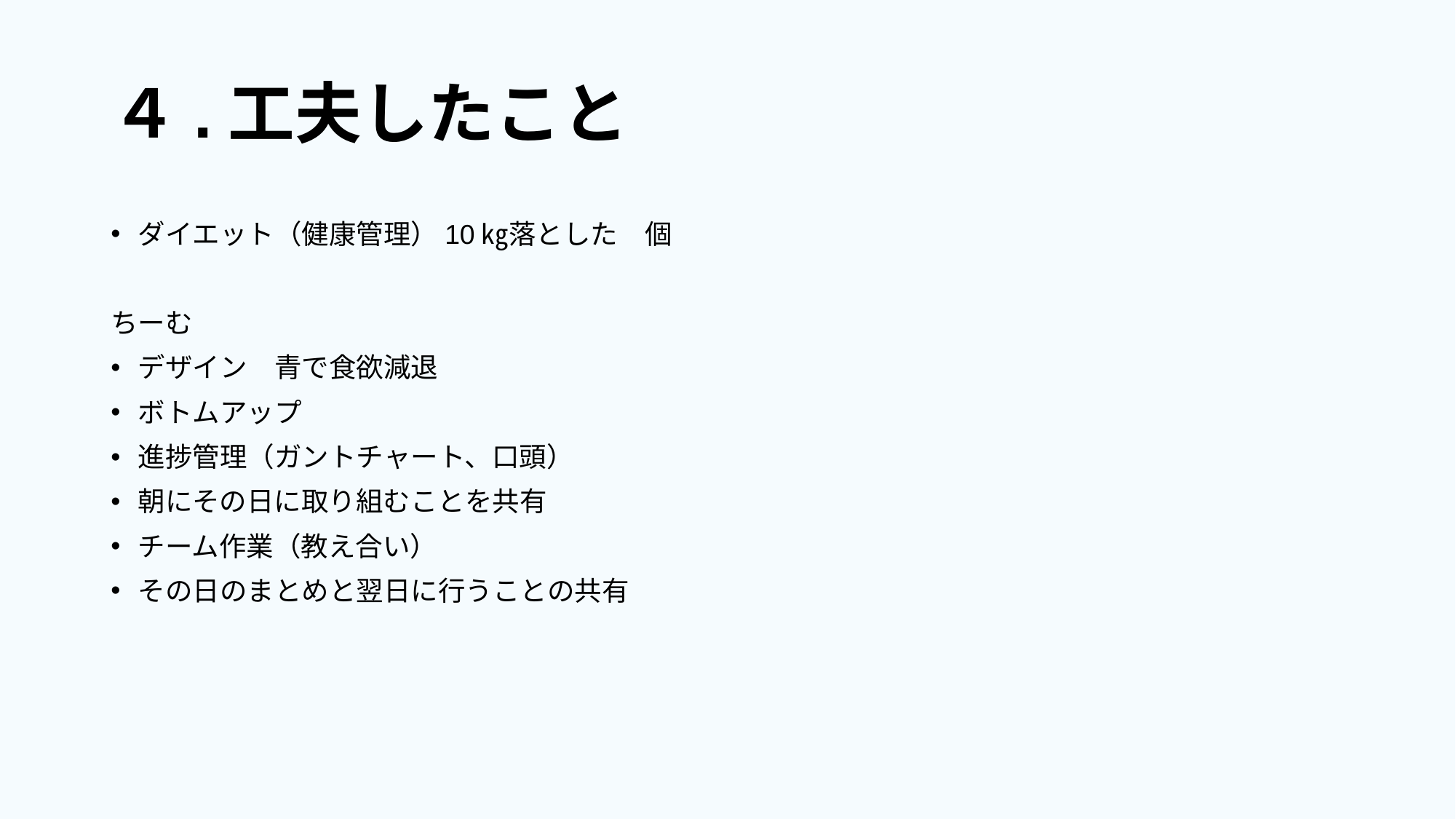

# ４.工夫したこと
ダイエット（健康管理）10㎏落とした　個

ちーむ
デザイン　青で食欲減退
ボトムアップ
進捗管理（ガントチャート、口頭）
朝にその日に取り組むことを共有
チーム作業（教え合い）
その日のまとめと翌日に行うことの共有